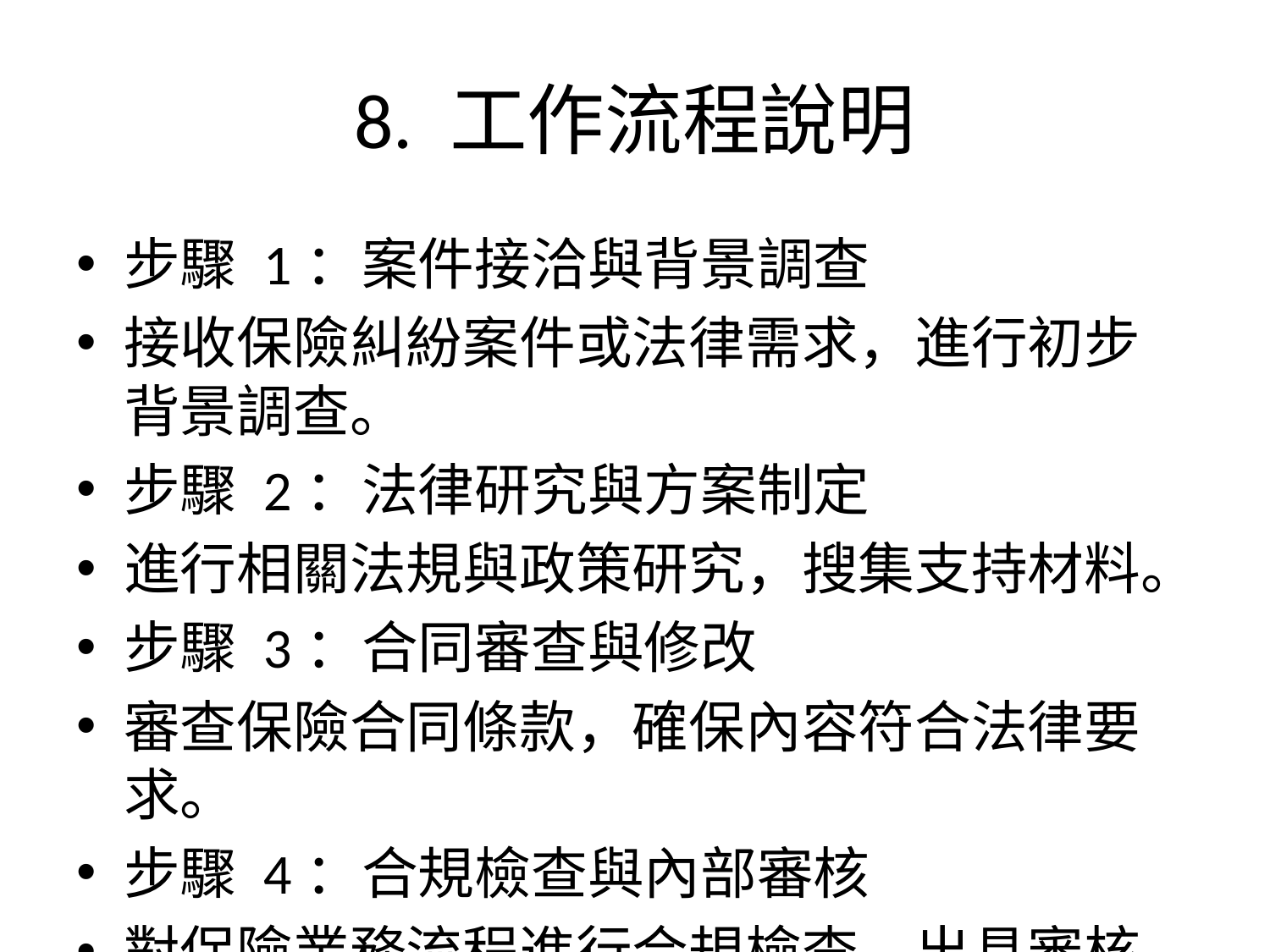

# 8. 工作流程說明
步驟 1：案件接洽與背景調查
接收保險糾紛案件或法律需求，進行初步背景調查。
步驟 2：法律研究與方案制定
進行相關法規與政策研究，搜集支持材料。
步驟 3：合同審查與修改
審查保險合同條款，確保內容符合法律要求。
步驟 4：合規檢查與內部審核
對保險業務流程進行合規檢查，出具審核報告。
步驟 5：爭議解決與法庭代理
代表公司參與爭議解決，包括調解與法庭辯護。
步驟 6：總結與改進
收集案件經驗與合規檢查數據，提出改進建議。